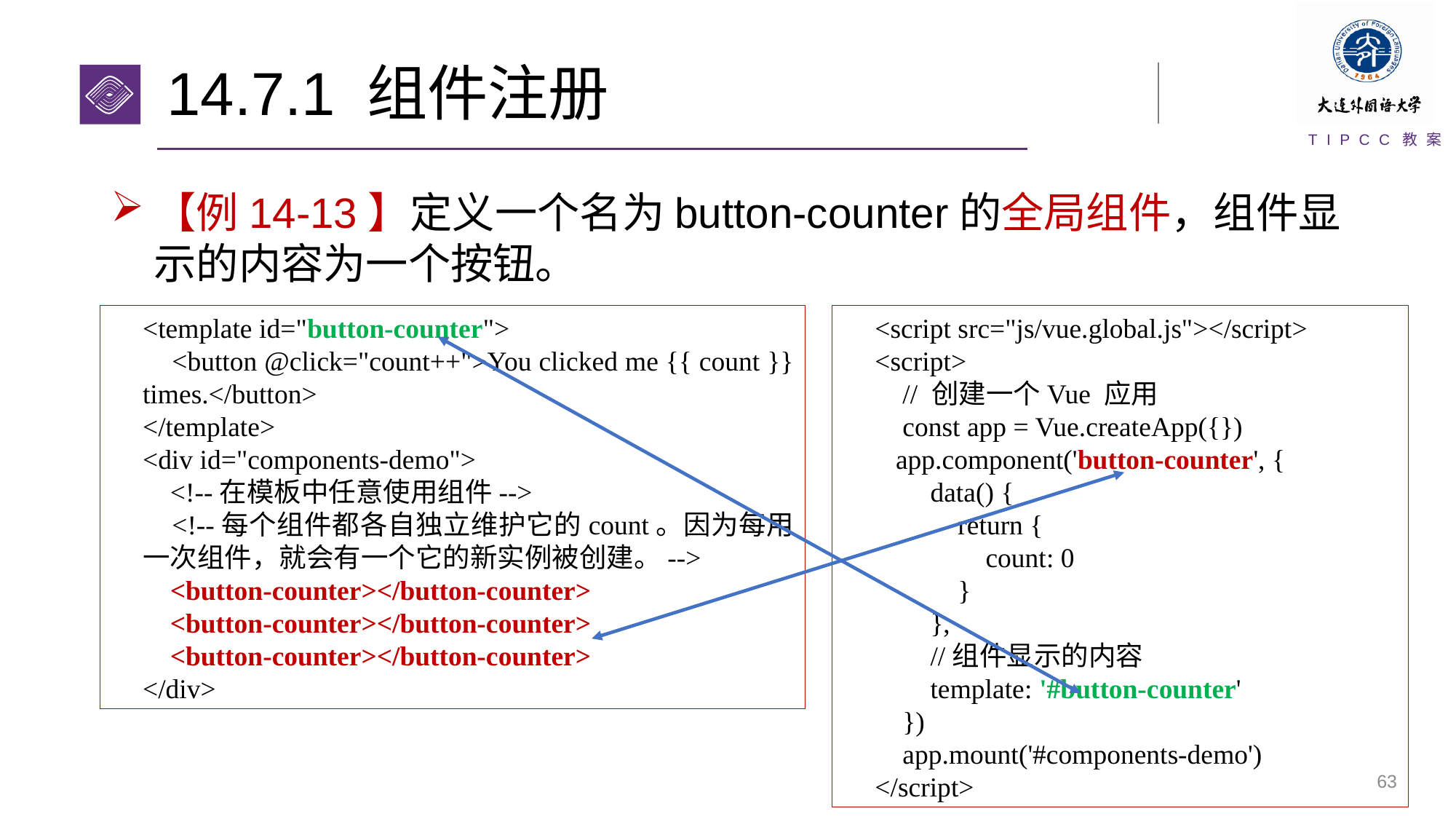

# 14.7.1 组件注册
【例14-13】定义一个名为button-counter的全局组件，组件显示的内容为一个按钮。
<template id="button-counter">
    <button @click="count++">You clicked me {{ count }} times.</button>
</template>
<div id="components-demo">
    <!--在模板中任意使用组件-->
    <!--每个组件都各自独立维护它的count。因为每用一次组件，就会有一个它的新实例被创建。-->
    <button-counter></button-counter>
    <button-counter></button-counter>
    <button-counter></button-counter>
</div>
<script src="js/vue.global.js"></script>
<script>
    // 创建一个Vue 应用
    const app = Vue.createApp({})
   app.component('button-counter', {
        data() {
            return {
                count: 0
            }
        },
        //组件显示的内容
        template: '#button-counter'
    })
    app.mount('#components-demo')
</script>
63